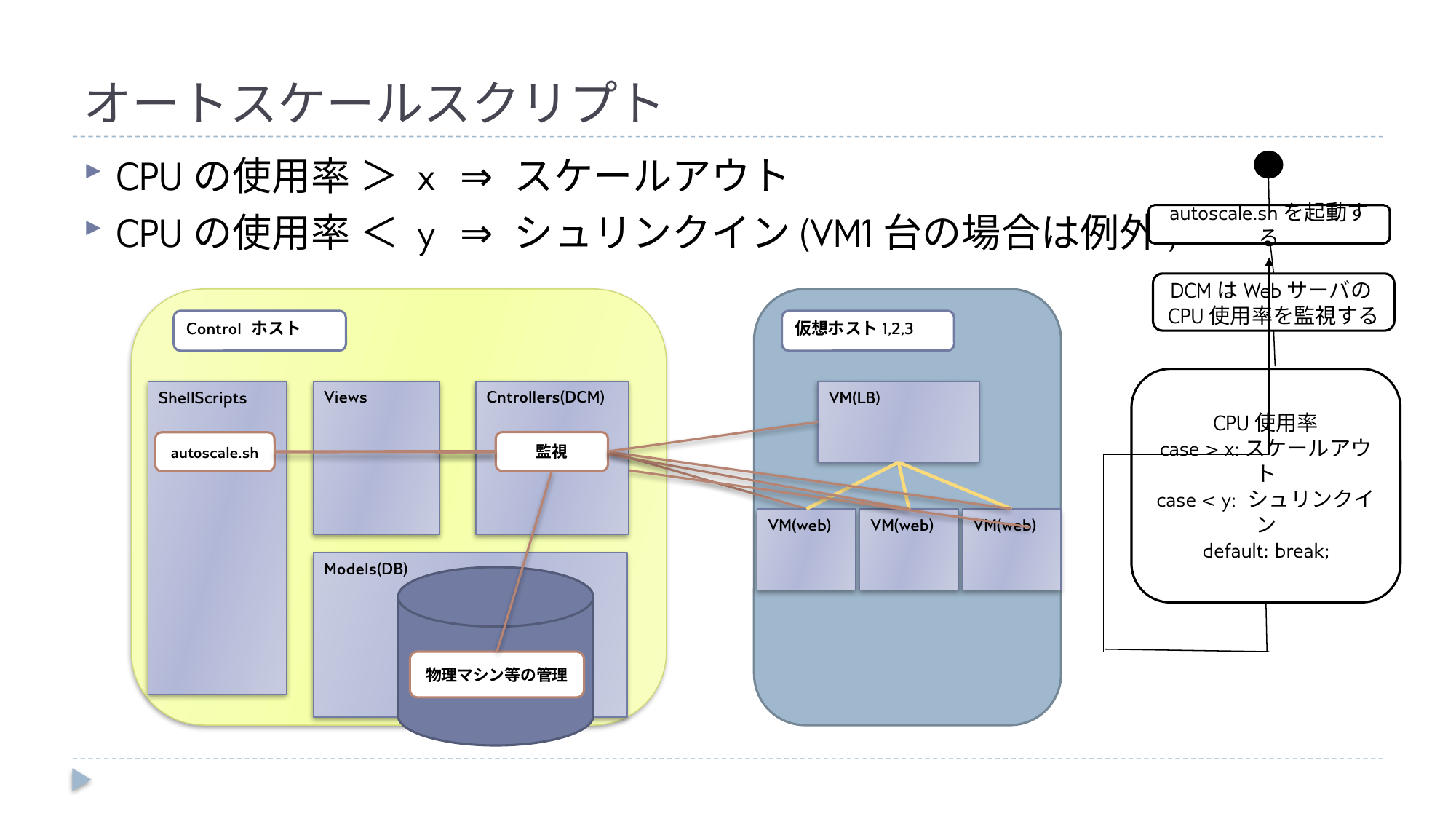

# オートスケールスクリプト
CPUの使用率 ＞ x  ⇒ スケールアウト
CPUの使用率 ＜ y  ⇒ シュリンクイン(VM1台の場合は例外)

autoscale.shを起動する
DCMはWebサーバのCPU使用率を監視する

Control ホスト
仮想ホスト1,2,3
CPU使用率
case > x:スケールアウト
case < y: シュリンクイン
default: break;
ShellScripts

Cntrollers(DCM)

VM(LB)

Views

監視
autoscale.sh
VM(web)

VM(web)

VM(web)

Models(DB)

物理マシン等の管理